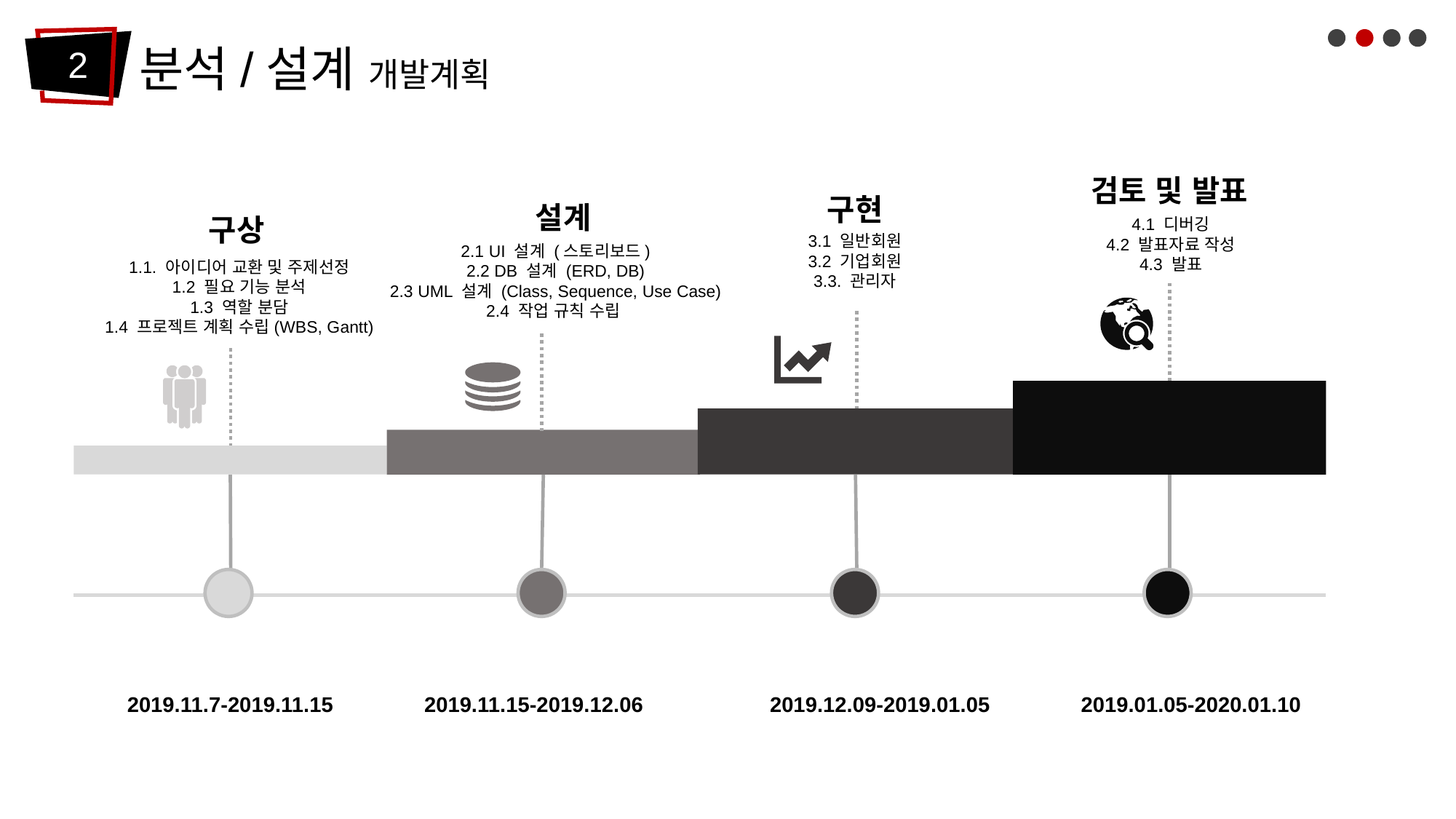

분석/설계 개발계획
2
검토 및 발표
4.1 디버깅
4.2 발표자료 작성
4.3 발표
구현
3.1 일반회원
3.2 기업회원
3.3. 관리자
설계
2.1 UI 설계 (스토리보드)
2.2 DB 설계 (ERD, DB)
2.3 UML 설계 (Class, Sequence, Use Case)
2.4 작업 규칙 수립
구상
1.1. 아이디어 교환 및 주제선정
1.2 필요 기능 분석
1.3 역할 분담
1.4 프로젝트 계획 수립(WBS, Gantt)

2019.11.7-2019.11.15
2019.01.05-2020.01.10
2019.11.15-2019.12.06
2019.12.09-2019.01.05